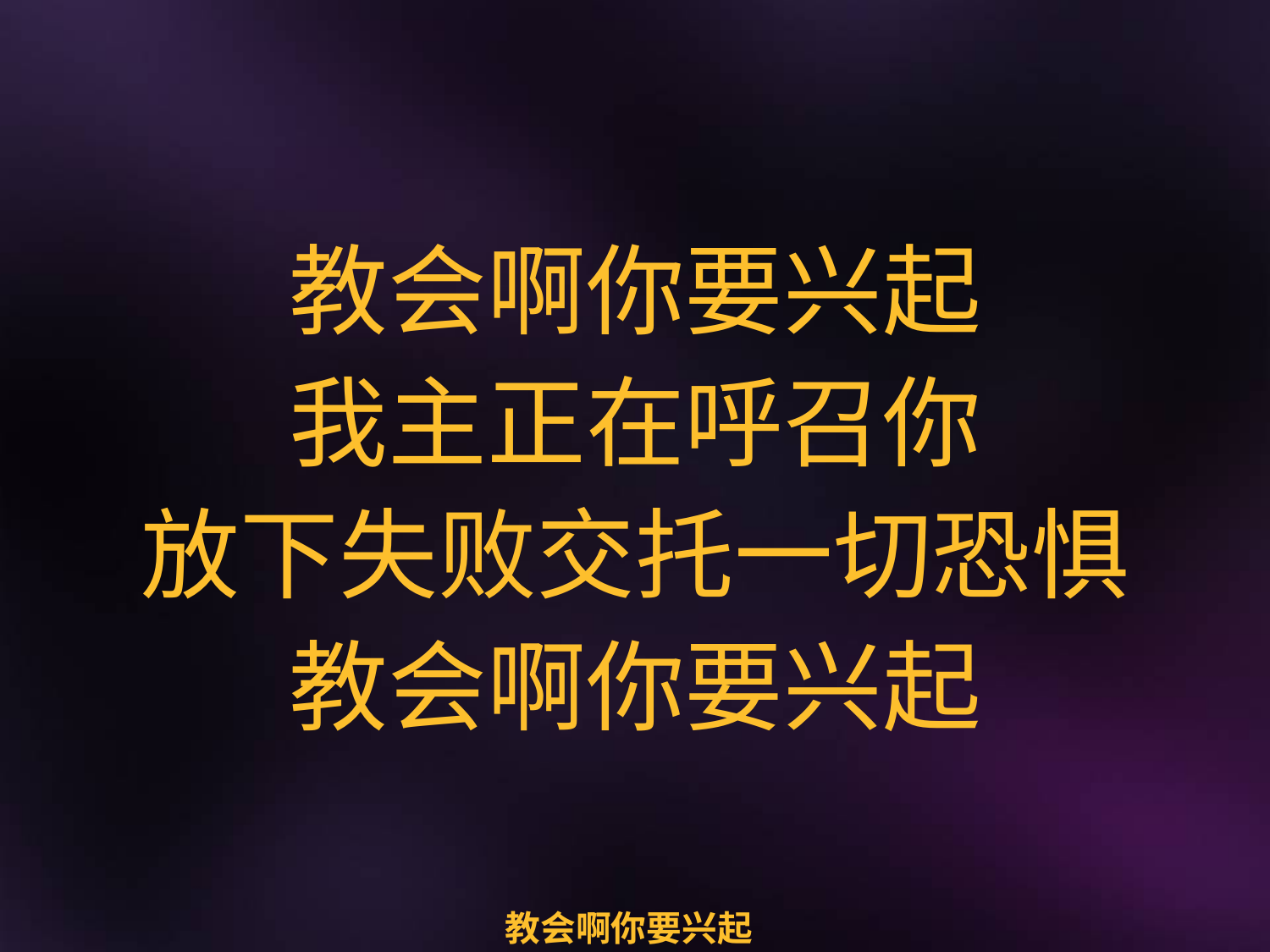

教会啊你要兴起
我主正在呼召你
放下失败交托一切恐惧
教会啊你要兴起
教会啊你要兴起